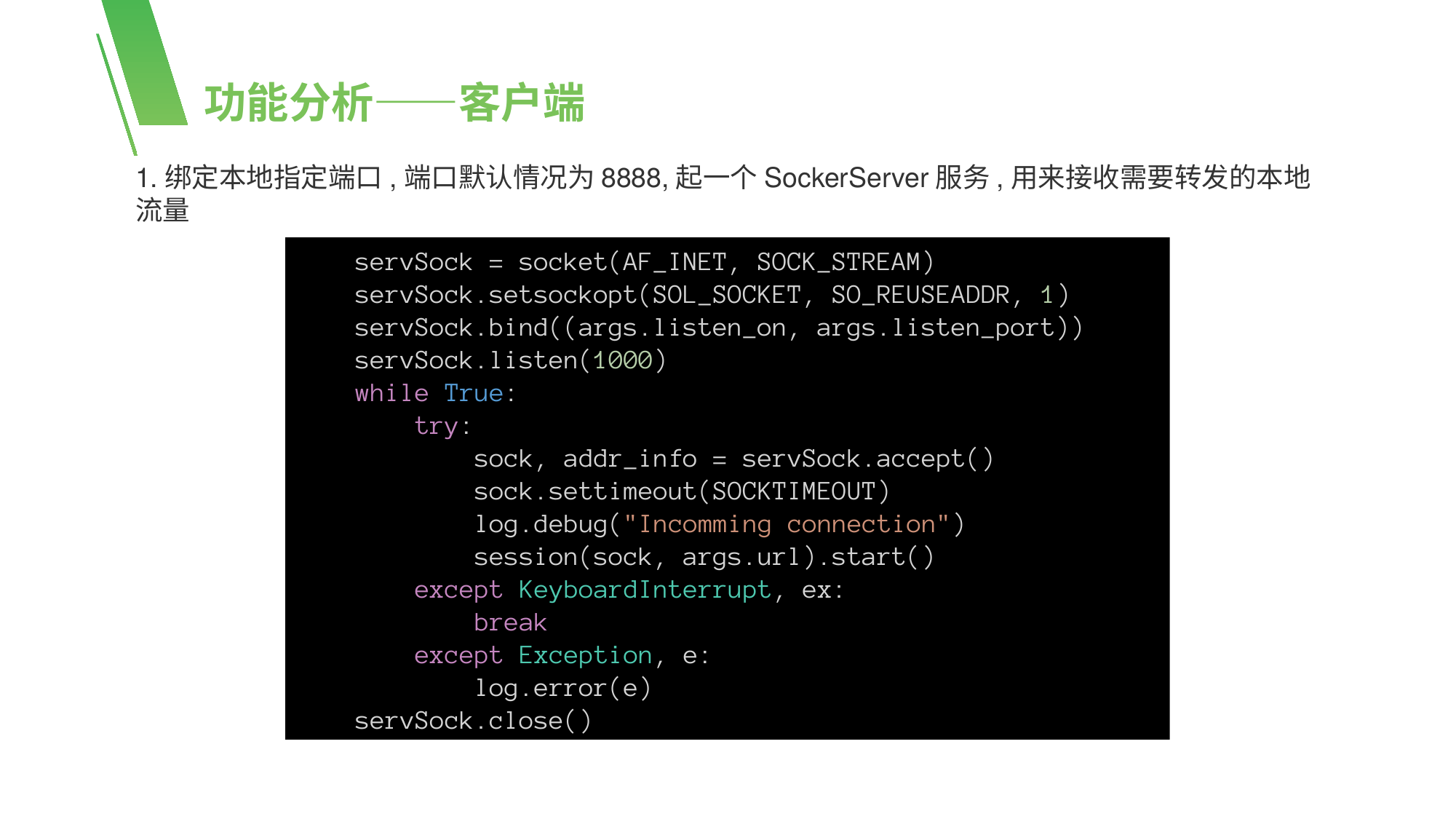

功能分析——客户端
1.绑定本地指定端口,端口默认情况为8888,起一个SockerServer服务,用来接收需要转发的本地流量
    servSock = socket(AF_INET, SOCK_STREAM)
    servSock.setsockopt(SOL_SOCKET, SO_REUSEADDR, 1)
    servSock.bind((args.listen_on, args.listen_port))
    servSock.listen(1000)
    while True:
        try:
            sock, addr_info = servSock.accept()
            sock.settimeout(SOCKTIMEOUT)
            log.debug("Incomming connection")
            session(sock, args.url).start()
        except KeyboardInterrupt, ex:
            break
        except Exception, e:
            log.error(e)
    servSock.close()